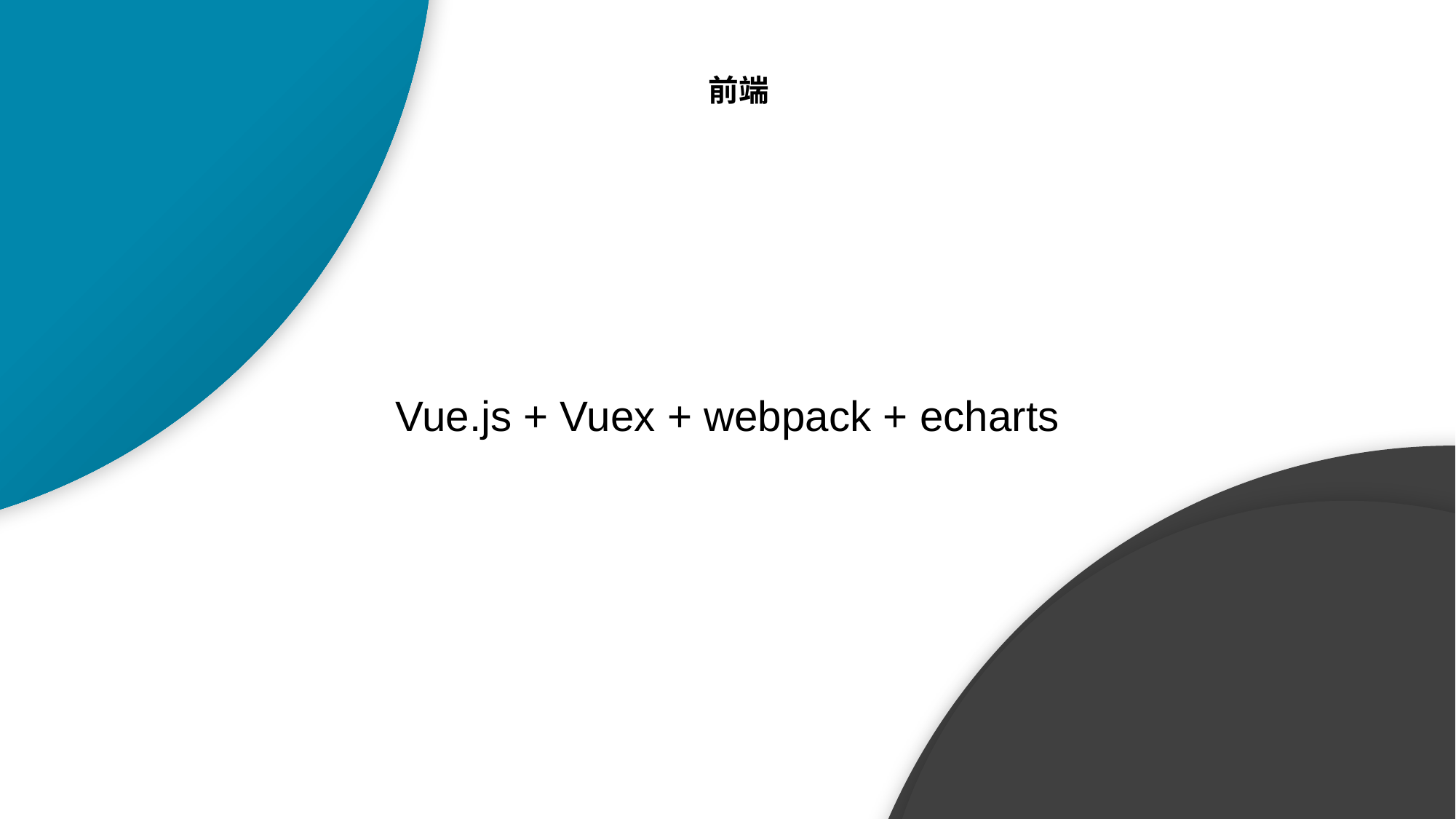

前端
Vue.js + Vuex + webpack + echarts